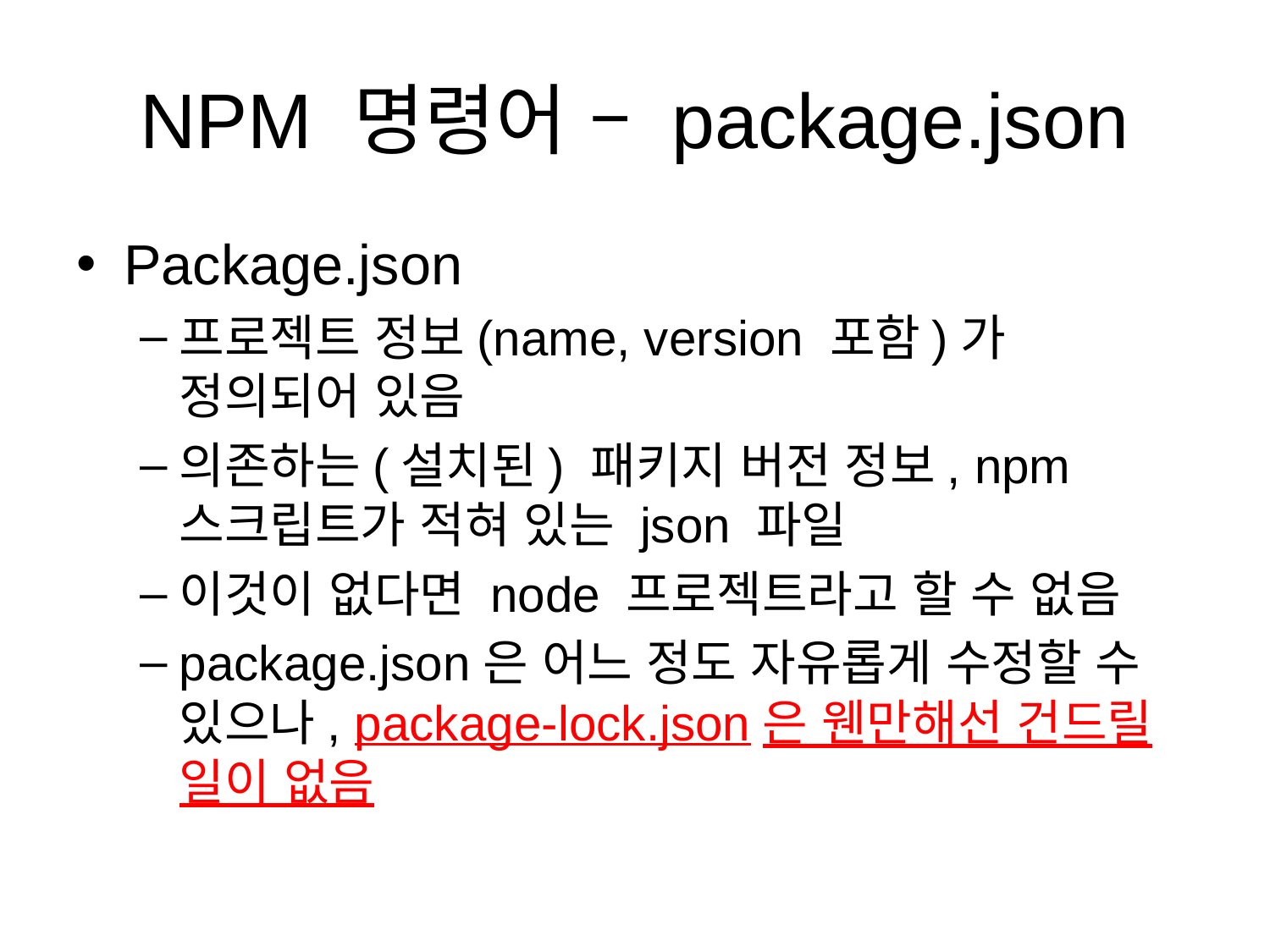

# NPM 명령어 – package.json
Package.json
프로젝트 정보(name, version 포함)가 정의되어 있음
의존하는(설치된) 패키지 버전 정보, npm 스크립트가 적혀 있는 json 파일
이것이 없다면 node 프로젝트라고 할 수 없음
package.json은 어느 정도 자유롭게 수정할 수 있으나, package-lock.json은 웬만해선 건드릴 일이 없음